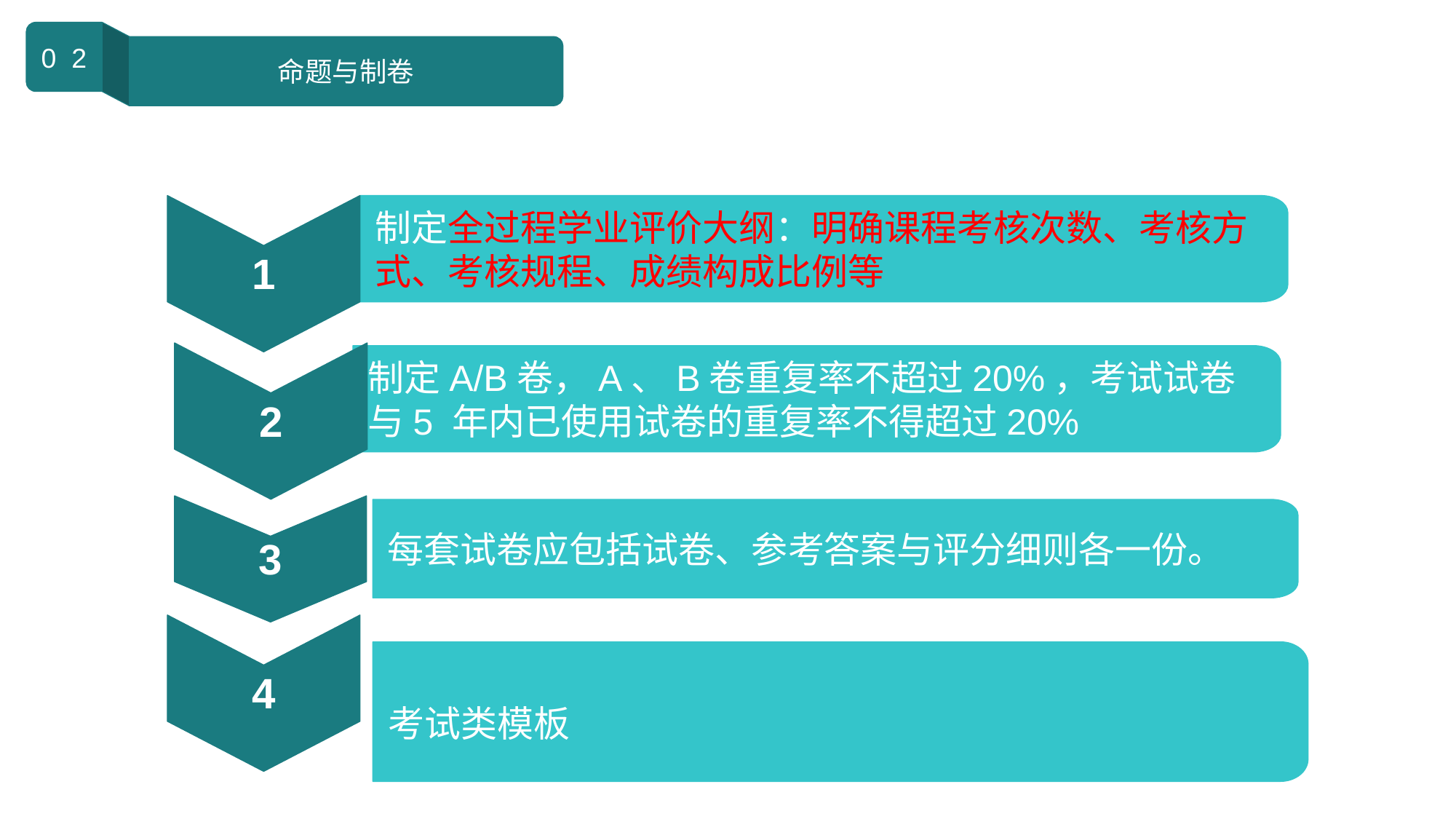

0  2

命题与制卷
1
制定全过程学业评价大纲：明确课程考核次数、考核方式、考核规程、成绩构成比例等
2
制定A/B卷，A、B卷重复率不超过20%，考试试卷与5 年内已使用试卷的重复率不得超过20%
3
每套试卷应包括试卷、参考答案与评分细则各一份。
4
考试类模板